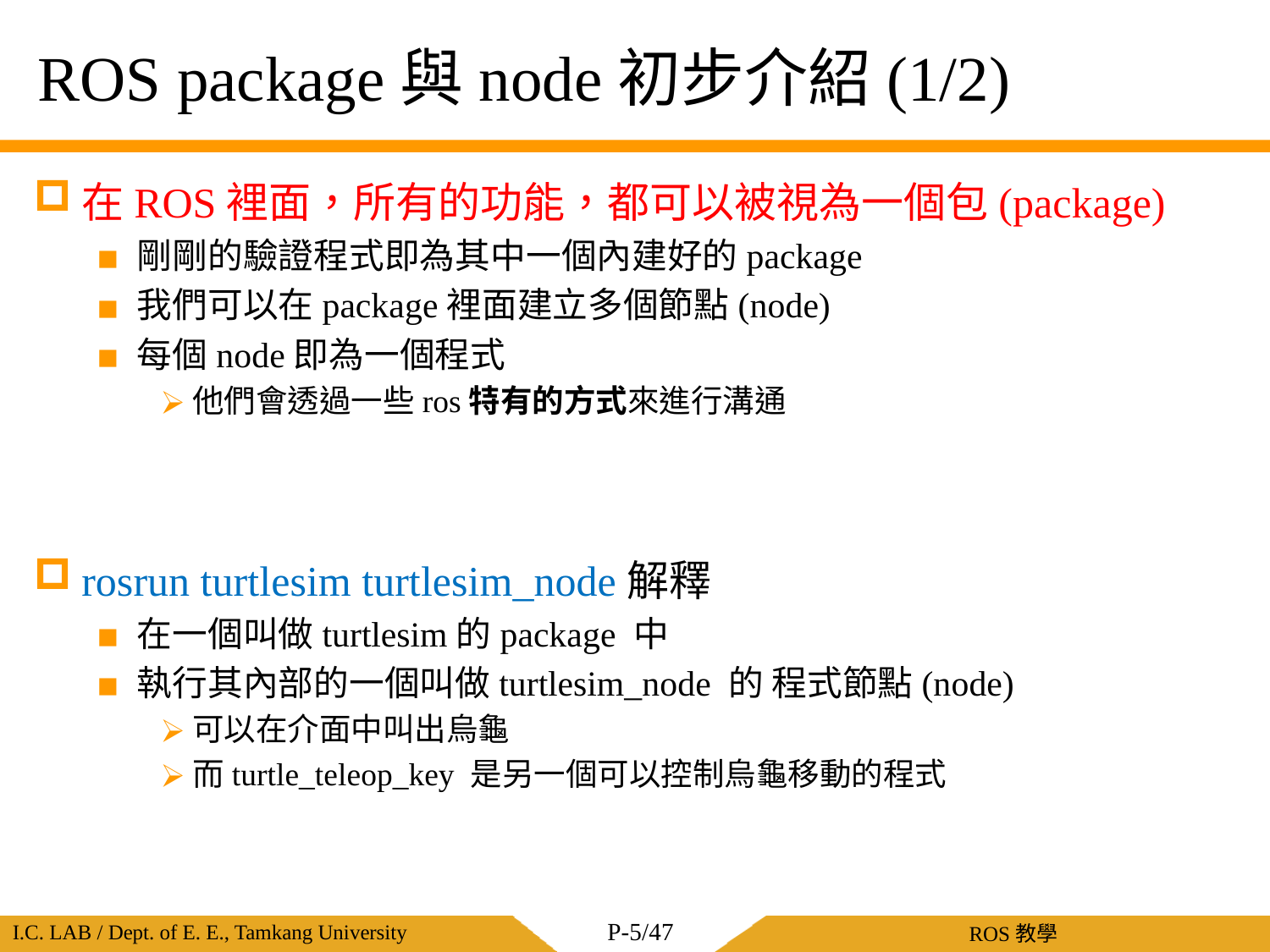

# ROS package與node初步介紹(1/2)
在ROS裡面，所有的功能，都可以被視為一個包(package)
剛剛的驗證程式即為其中一個內建好的package
我們可以在package裡面建立多個節點(node)
每個node即為一個程式
他們會透過一些ros特有的方式來進行溝通

rosrun turtlesim turtlesim_node解釋
在一個叫做turtlesim的package 中
執行其內部的一個叫做turtlesim_node 的 程式節點(node)
可以在介面中叫出烏龜
而turtle_teleop_key 是另一個可以控制烏龜移動的程式